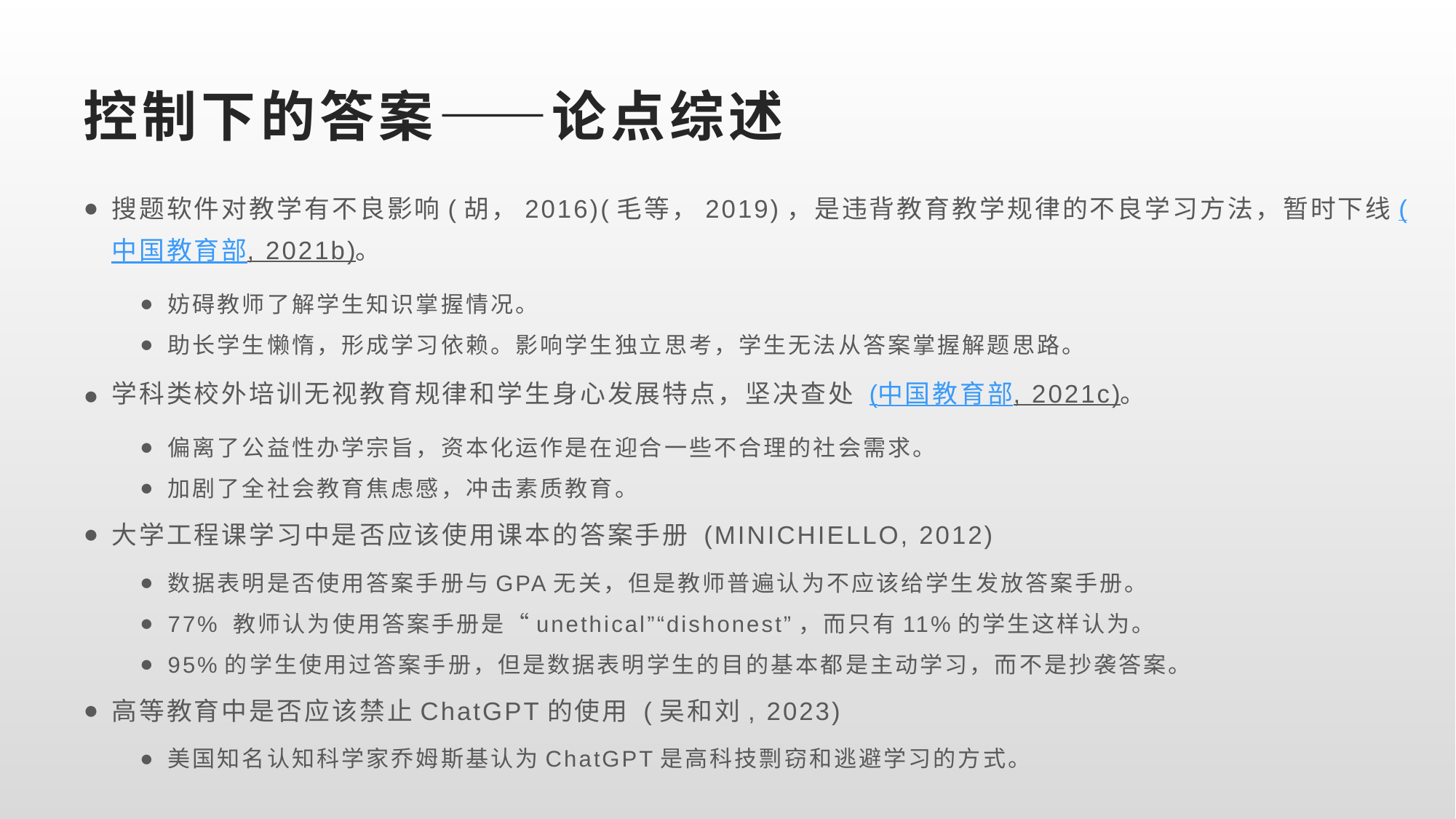

# 控制下的答案——论点综述
搜题软件对教学有不良影响(胡，2016)(毛等，2019)，是违背教育教学规律的不良学习方法，暂时下线(中国教育部, 2021b)。
妨碍教师了解学生知识掌握情况。
助长学生懒惰，形成学习依赖。影响学生独立思考，学生无法从答案掌握解题思路。
学科类校外培训无视教育规律和学生身心发展特点，坚决查处 (中国教育部, 2021c)。
偏离了公益性办学宗旨，资本化运作是在迎合一些不合理的社会需求。
加剧了全社会教育焦虑感，冲击素质教育。
大学工程课学习中是否应该使用课本的答案手册 (MINICHIELLO, 2012)
数据表明是否使用答案手册与GPA无关，但是教师普遍认为不应该给学生发放答案手册。
77% 教师认为使用答案手册是“unethical”“dishonest”，而只有11%的学生这样认为。
95%的学生使用过答案手册，但是数据表明学生的目的基本都是主动学习，而不是抄袭答案。
高等教育中是否应该禁止ChatGPT的使用 (吴和刘, 2023)
美国知名认知科学家乔姆斯基认为ChatGPT是高科技剽窃和逃避学习的方式。